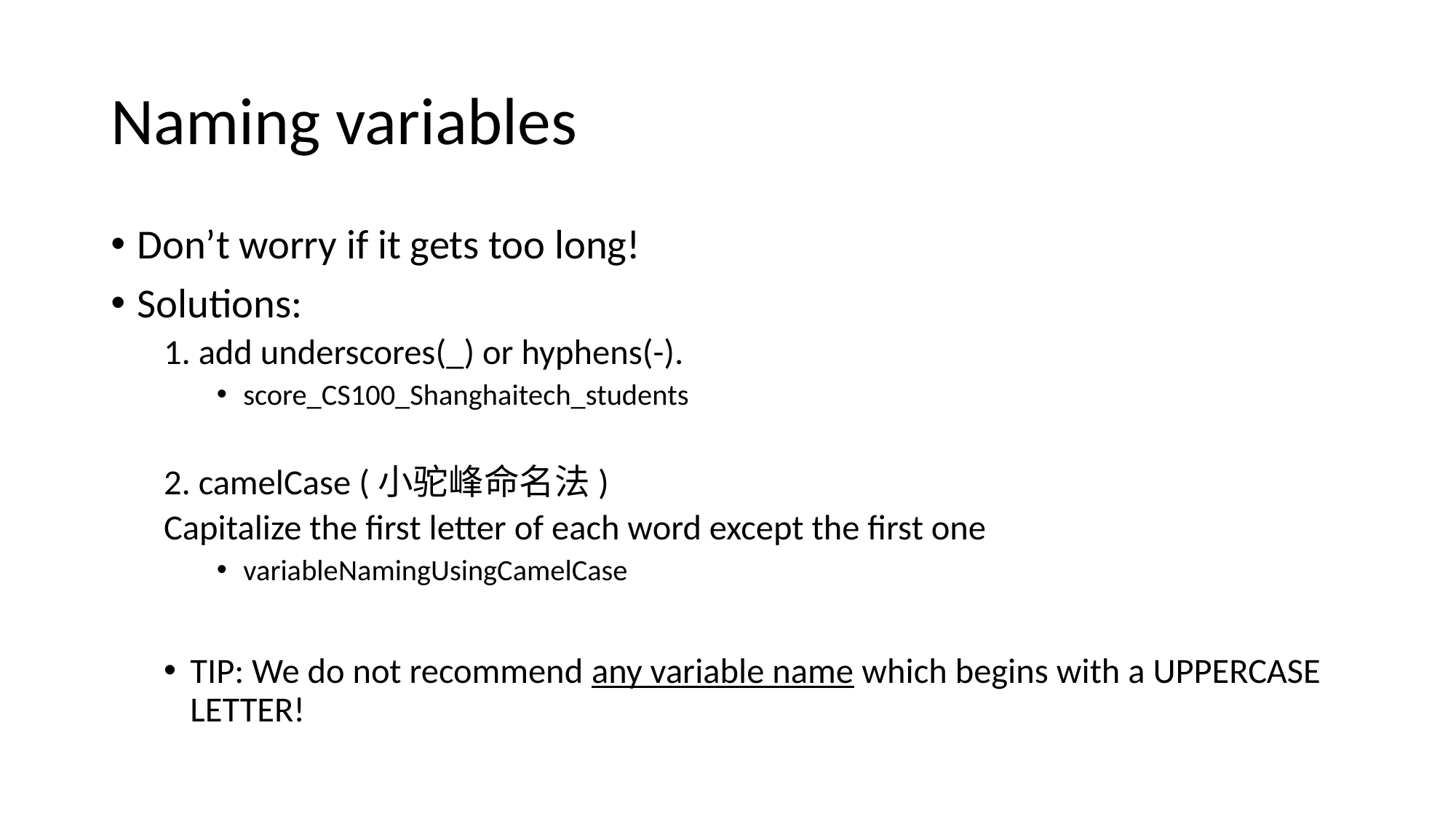

# Naming variables
Don’t worry if it gets too long!
Solutions:
1. add underscores(_) or hyphens(-).
score_CS100_Shanghaitech_students

2. camelCase (小驼峰命名法)
	Capitalize the first letter of each word except the first one
variableNamingUsingCamelCase

TIP: We do not recommend any variable name which begins with a UPPERCASE LETTER!